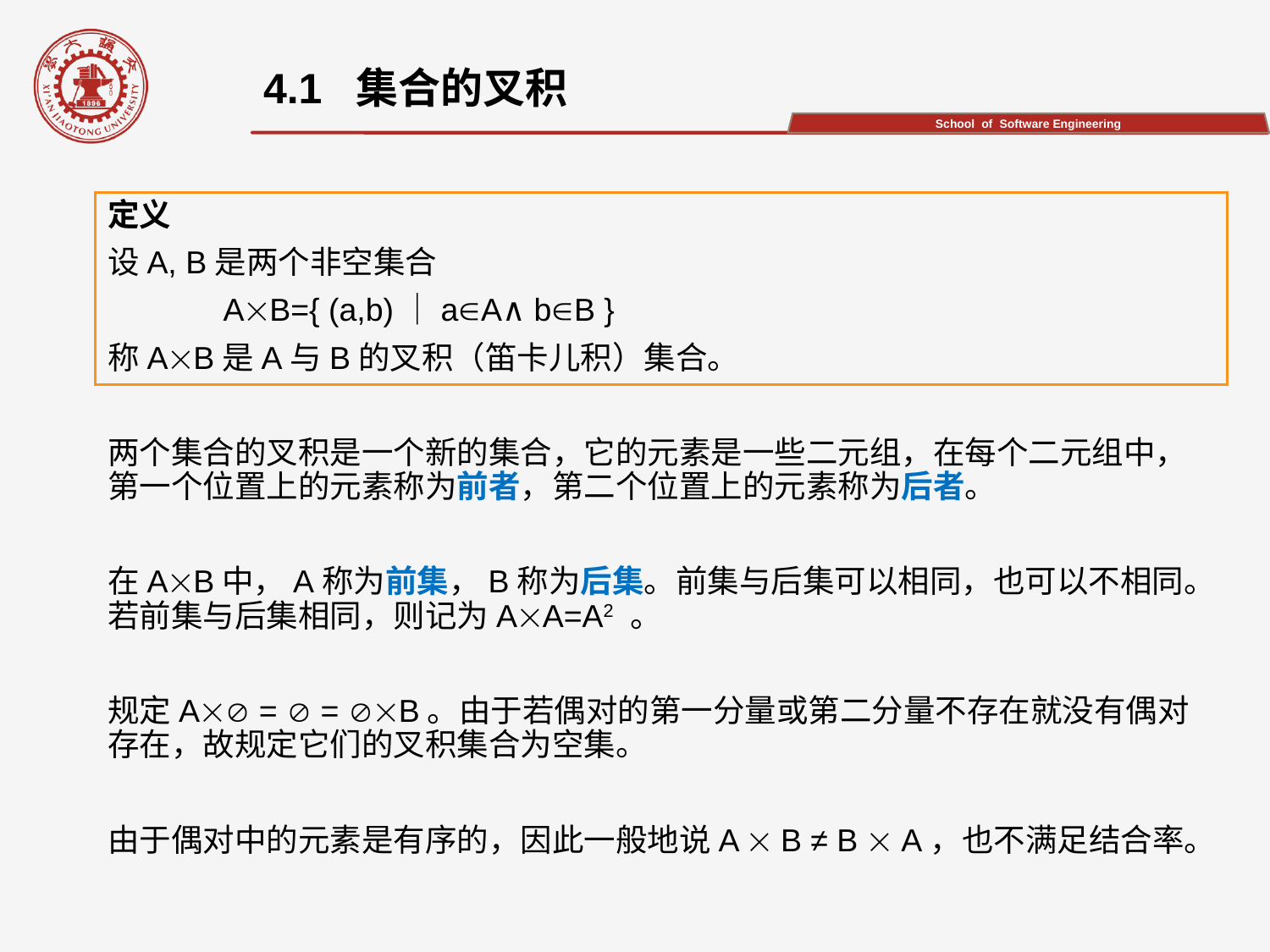

4.1  集合的叉积

定义
设A, B是两个非空集合
             A×B={ (a,b)｜a∈A∧b∈B }
称A×B是A与B的叉积（笛卡儿积）集合。

两个集合的叉积是一个新的集合，它的元素是一些二元组，在每个二元组中，第一个位置上的元素称为前者，第二个位置上的元素称为后者。

在A×B中，A称为前集，B称为后集。前集与后集可以相同，也可以不相同。若前集与后集相同，则记为A×A=A2 。

规定A×∅ = ∅ = ∅×B。由于若偶对的第一分量或第二分量不存在就没有偶对存在，故规定它们的叉积集合为空集。

由于偶对中的元素是有序的，因此一般地说A × B ≠ B × A，也不满足结合率。